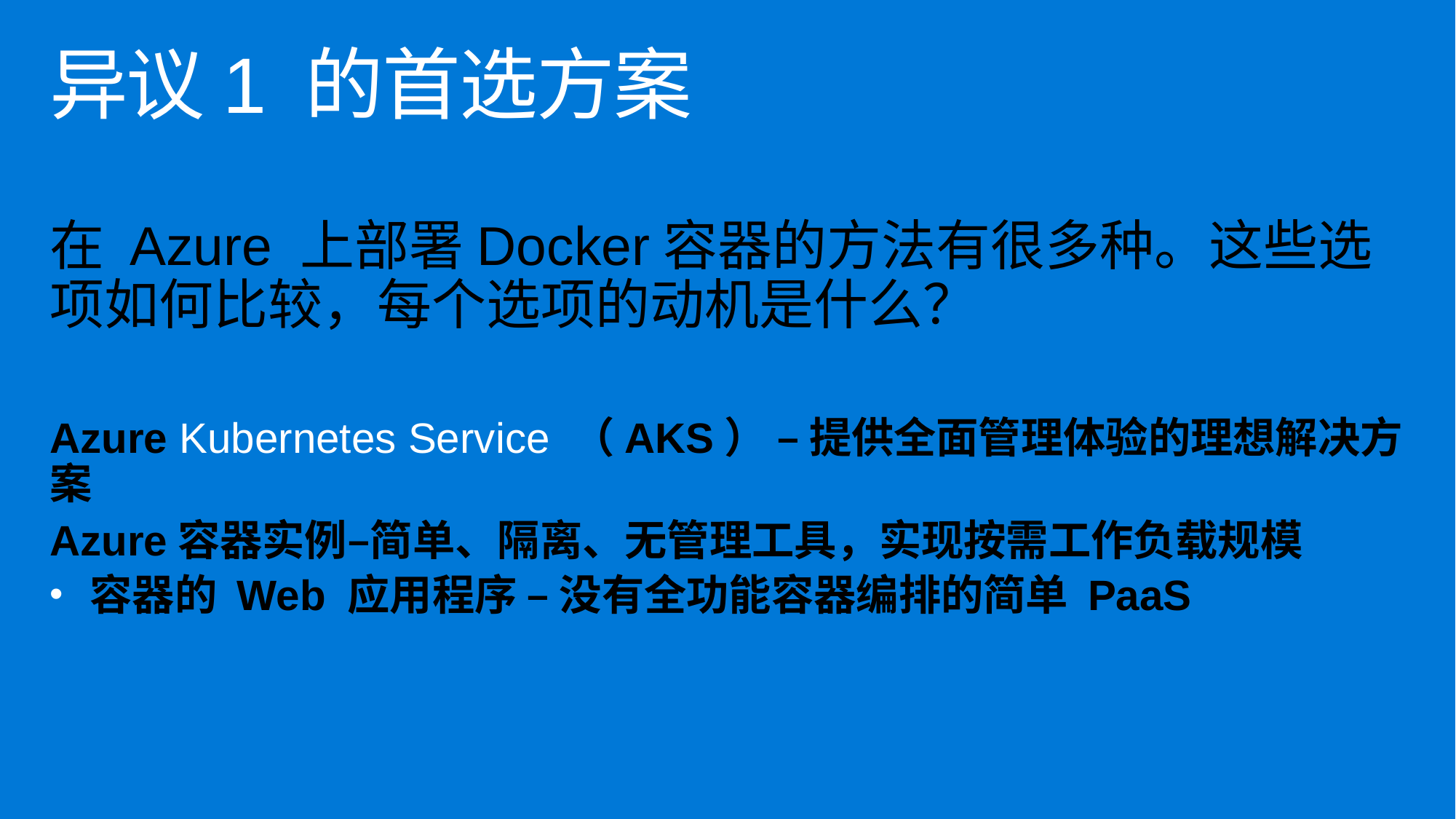

# 异议1 的首选方案
在 Azure 上部署Docker容器的方法有很多种。这些选项如何比较，每个选项的动机是什么？

Azure Kubernetes Service （AKS） – 提供全面管理体验的理想解决方案
Azure容器实例–简单、隔离、无管理工具，实现按需工作负载规模
容器的 Web 应用程序 – 没有全功能容器编排的简单 PaaS